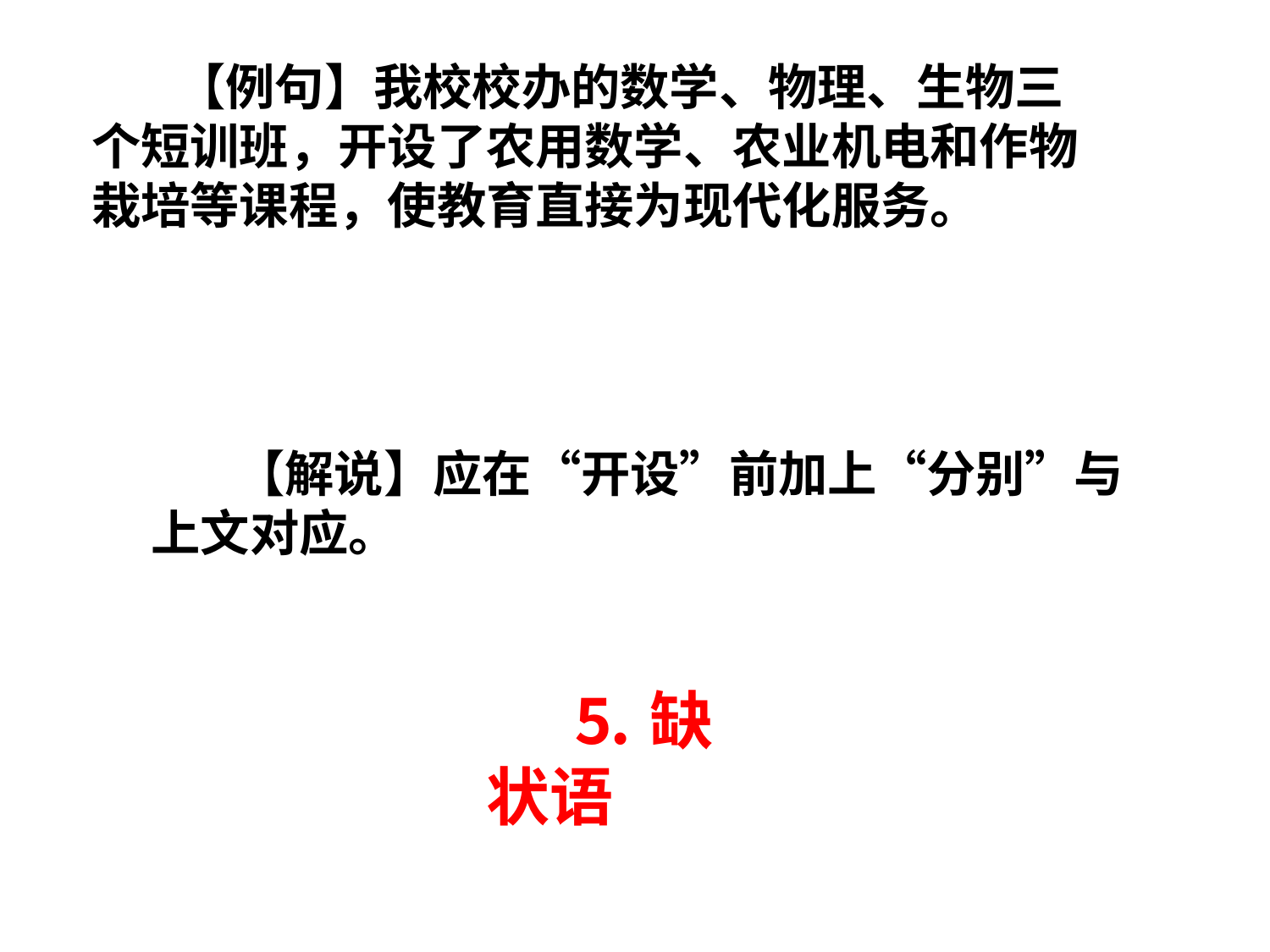

【例句】我校校办的数学、物理、生物三个短训班，开设了农用数学、农业机电和作物栽培等课程，使教育直接为现代化服务。
【解说】应在“开设”前加上“分别”与上文对应。
⒌缺状语